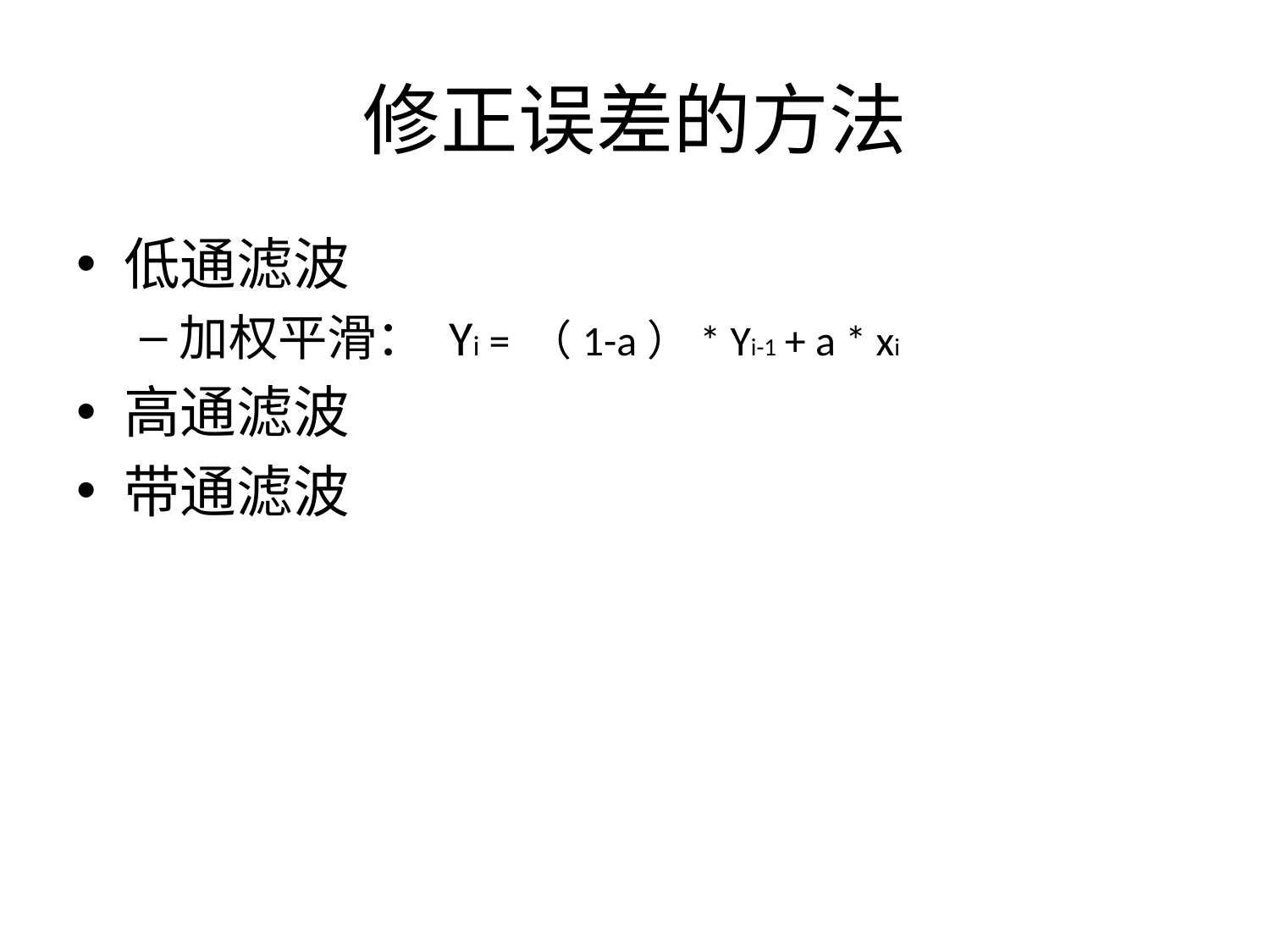

# 修正误差的方法
低通滤波
加权平滑： Yi = （1-a）* Yi-1 + a * xi
高通滤波
带通滤波